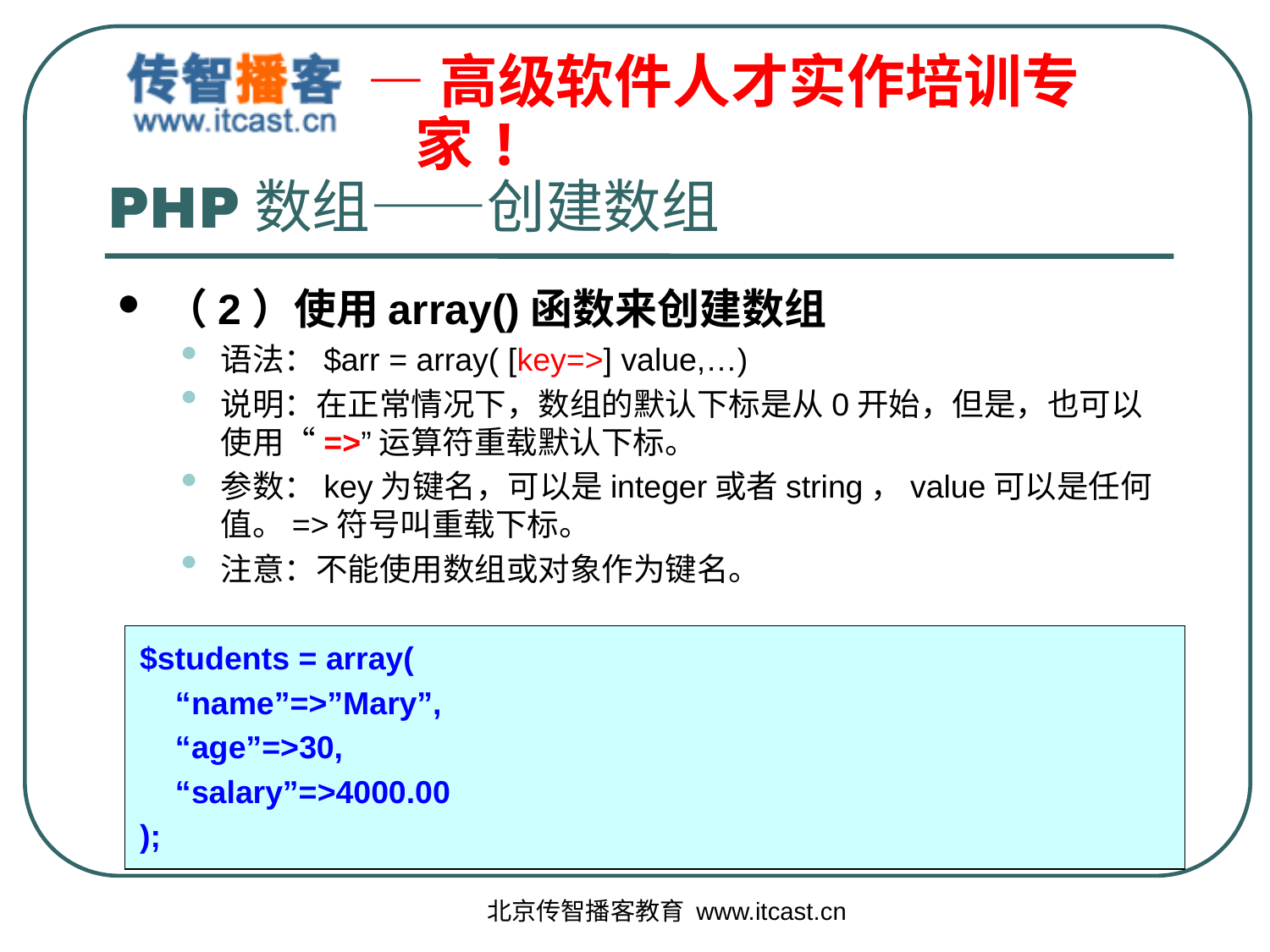

# PHP数组——创建数组
（2）使用array()函数来创建数组
语法：$arr = array( [key=>] value,…)
说明：在正常情况下，数组的默认下标是从0开始，但是，也可以使用“=>”运算符重载默认下标。
参数：key为键名，可以是integer或者string，value可以是任何值。=>符号叫重载下标。
注意：不能使用数组或对象作为键名。

$students = array(
    “name”=>”Mary”,
    “age”=>30,
    “salary”=>4000.00
);